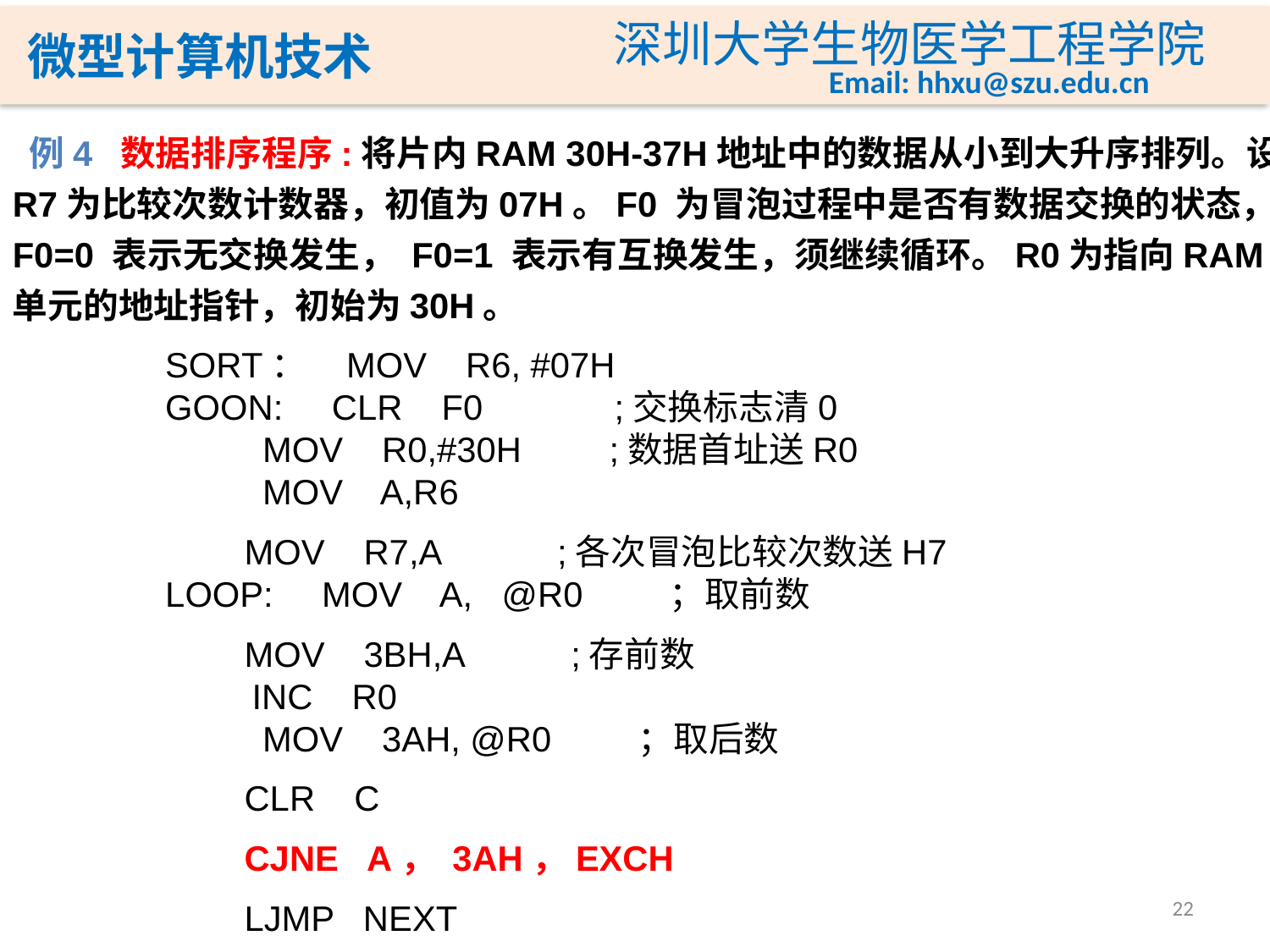

例4  数据排序程序:将片内RAM 30H-37H地址中的数据从小到大升序排列。设R7为比较次数计数器，初值为07H。F0 为冒泡过程中是否有数据交换的状态，F0=0 表示无交换发生， F0=1 表示有互换发生，须继续循环。R0为指向RAM单元的地址指针，初始为30H。

	SORT：    MOV    R6, #07H
GOON:     CLR    F0	       ;交换标志清0
          MOV    R0,#30H         ;数据首址送R0
          MOV    A,R6
             MOV    R7,A            ;各次冒泡比较次数送H7
LOOP:     MOV    A,   @R0        ；取前数
             MOV    3BH,A           ;存前数
          INC    R0
          MOV    3AH, @R0        ；取后数
             CLR    C
             CJNE   A， 3AH，EXCH
             LJMP   NEXT
22